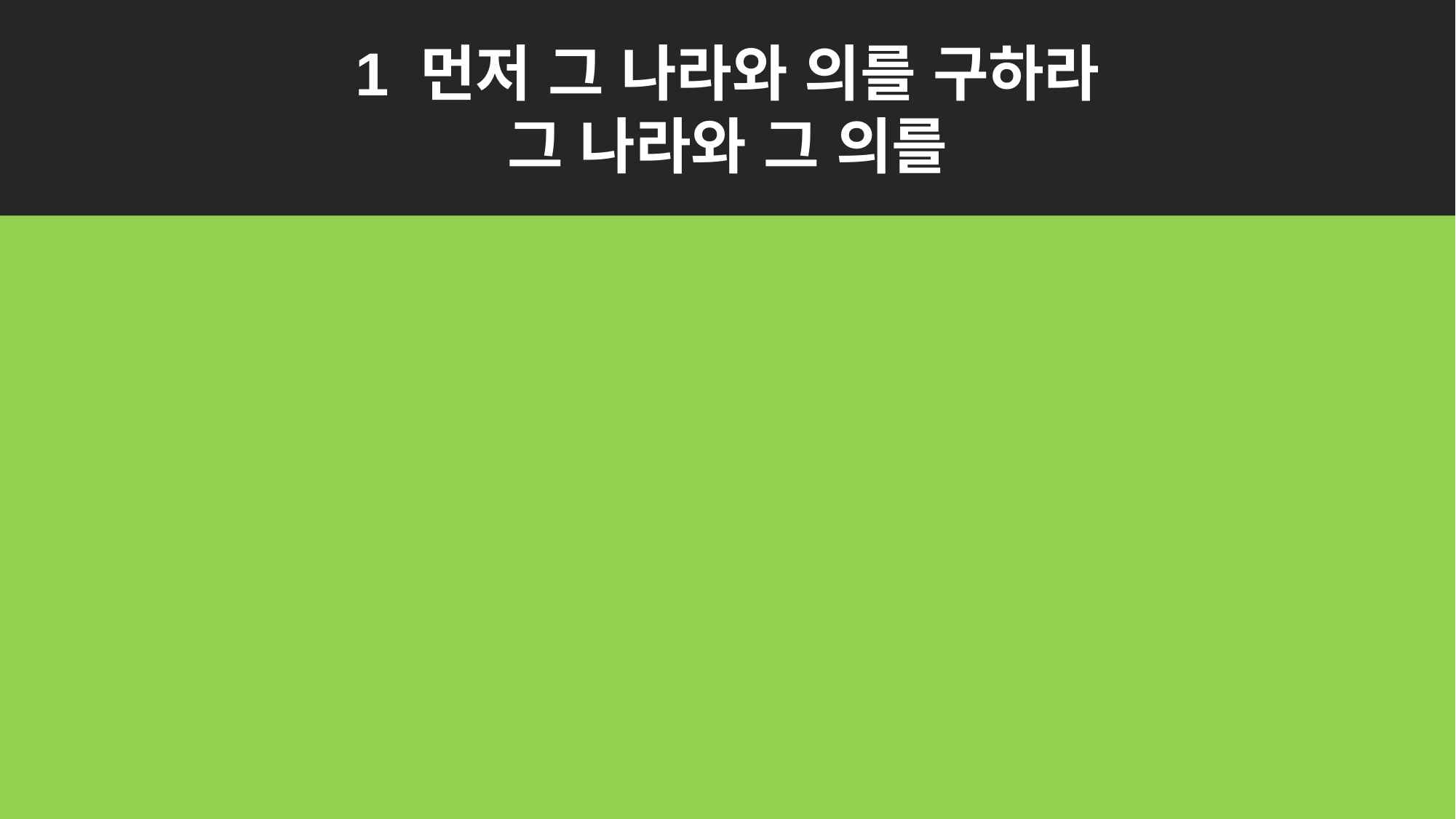

1 먼저 그 나라와 의를 구하라
그 나라와 그 의를